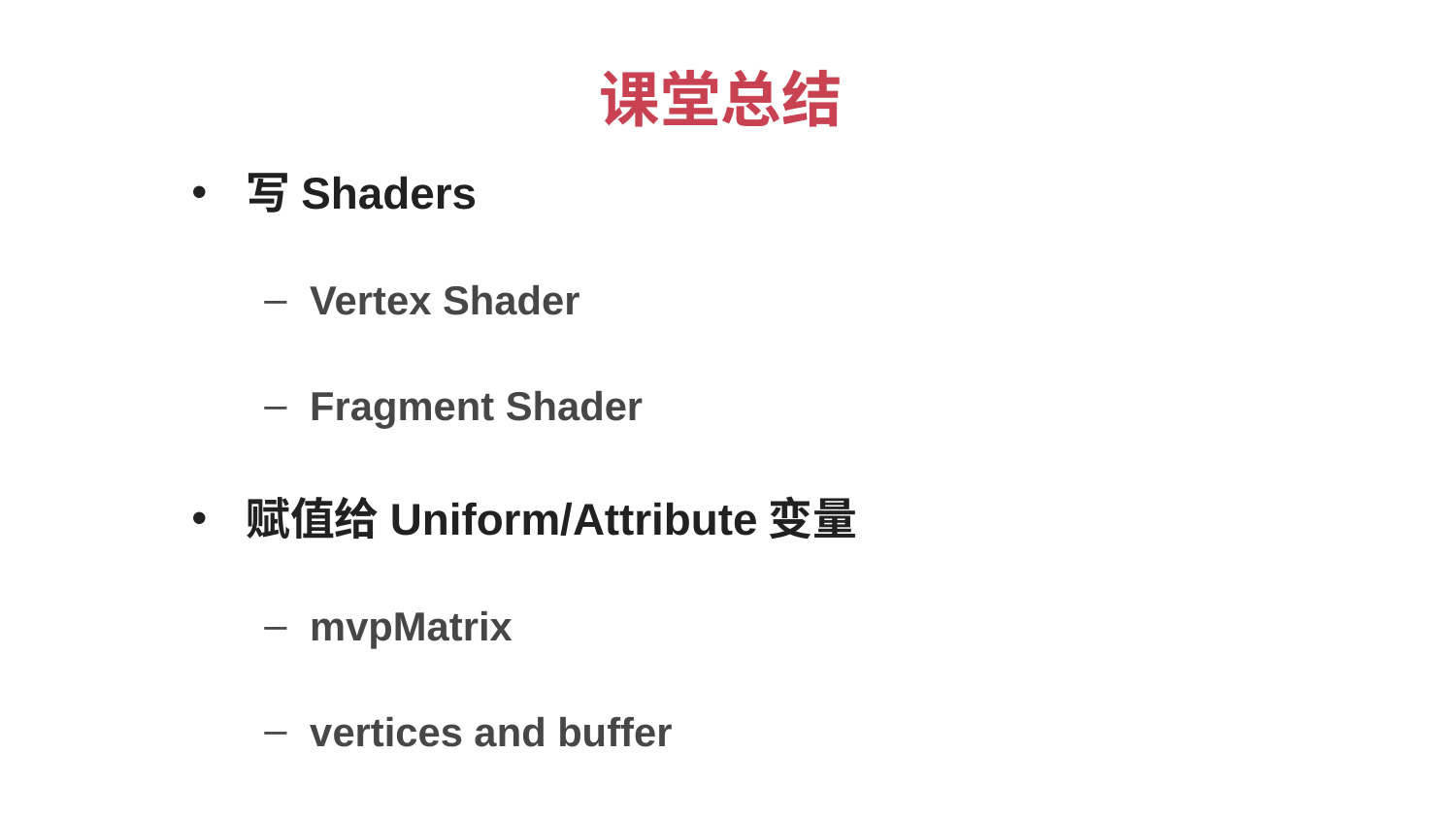

# 课堂总结
写Shaders
Vertex Shader
Fragment Shader
赋值给Uniform/Attribute变量
mvpMatrix
vertices and buffer